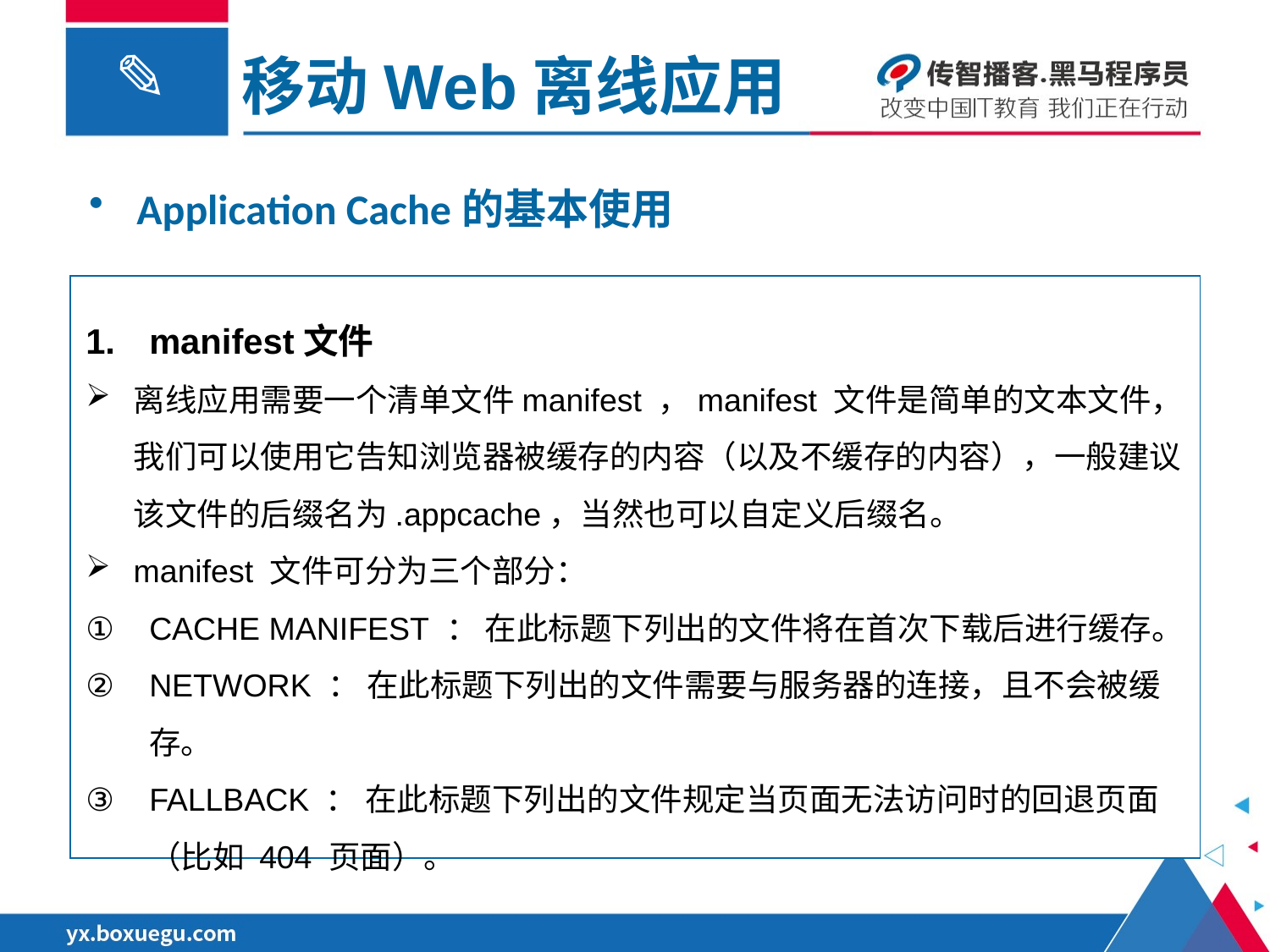

移动Web离线应用
Application Cache的基本使用

manifest文件
离线应用需要一个清单文件manifest ，manifest 文件是简单的文本文件，我们可以使用它告知浏览器被缓存的内容（以及不缓存的内容），一般建议该文件的后缀名为.appcache，当然也可以自定义后缀名。
manifest 文件可分为三个部分：
CACHE MANIFEST ： 在此标题下列出的文件将在首次下载后进行缓存。
NETWORK ： 在此标题下列出的文件需要与服务器的连接，且不会被缓存。
FALLBACK ： 在此标题下列出的文件规定当页面无法访问时的回退页面（比如 404 页面）。